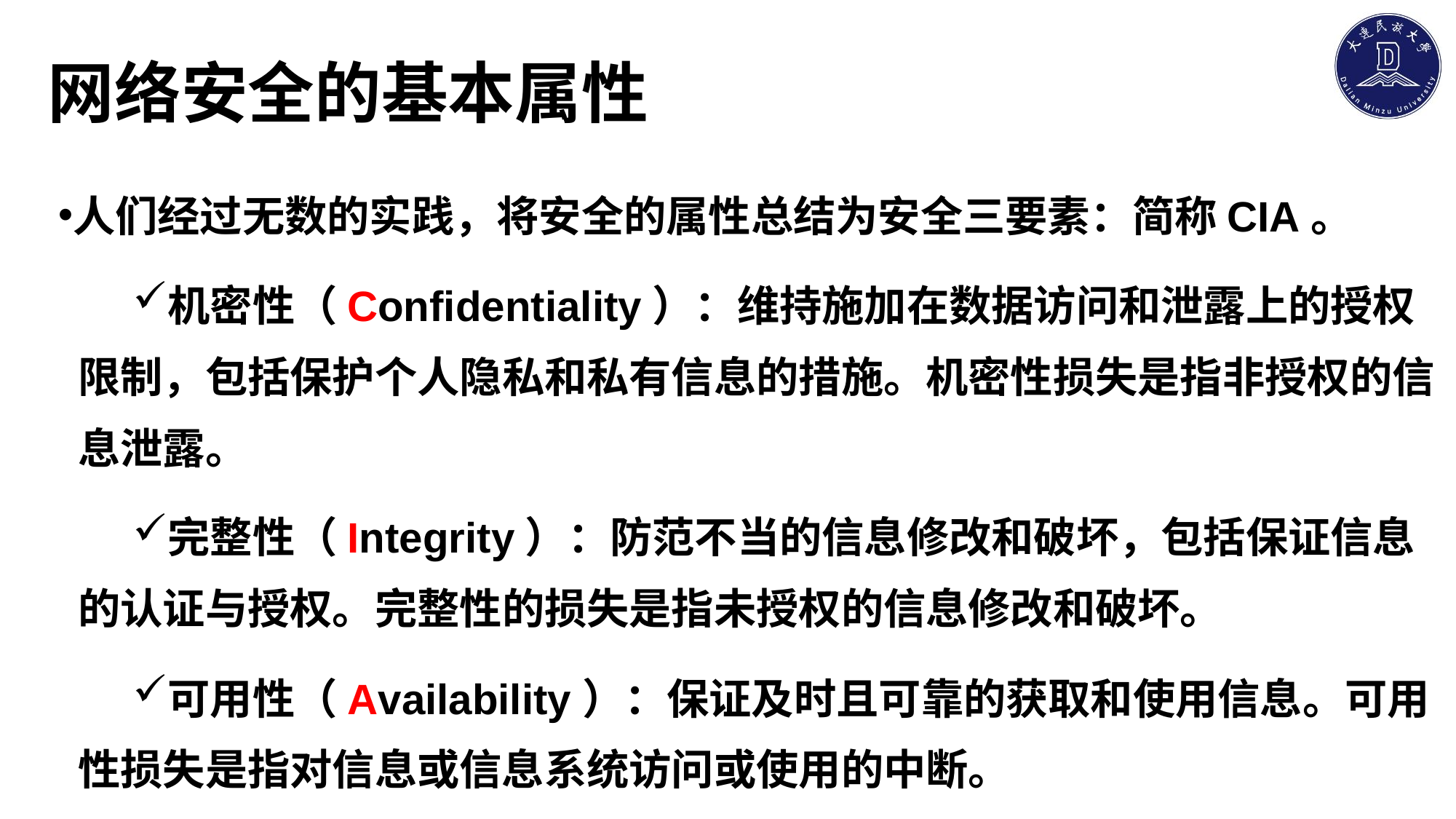

# 网络安全的基本属性
人们经过无数的实践，将安全的属性总结为安全三要素：简称CIA。
机密性（Confidentiality）：维持施加在数据访问和泄露上的授权限制，包括保护个人隐私和私有信息的措施。机密性损失是指非授权的信息泄露。
完整性（Integrity）：防范不当的信息修改和破坏，包括保证信息的认证与授权。完整性的损失是指未授权的信息修改和破坏。
可用性（Availability）：保证及时且可靠的获取和使用信息。可用性损失是指对信息或信息系统访问或使用的中断。